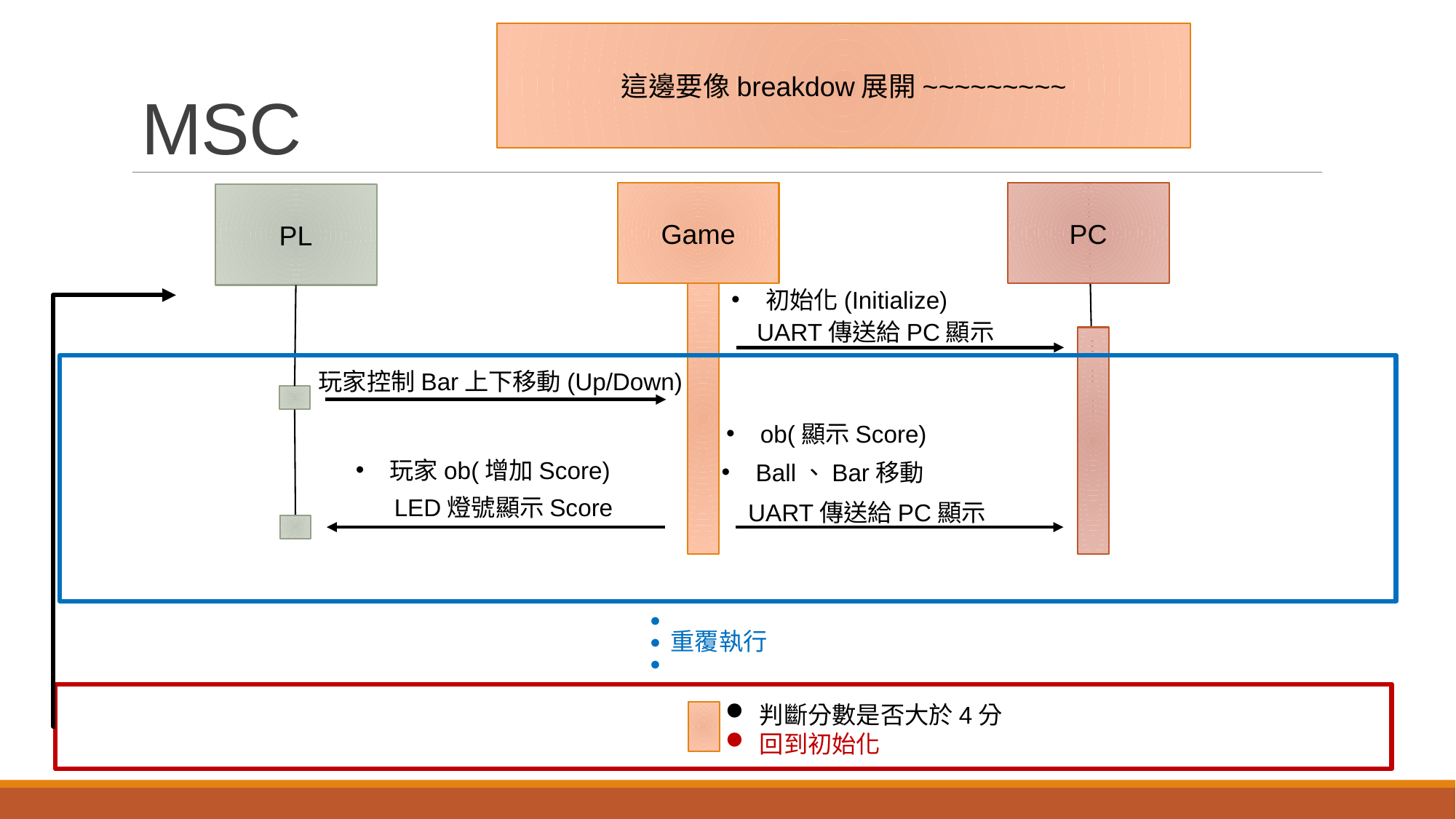

# MSC
這邊要像breakdow展開~~~~~~~~~
PC

Game
PL

初始化(Initialize)

UART傳送給PC顯示

玩家控制Bar上下移動(Up/Down)
ob(顯示Score)
玩家ob(增加Score)
Ball、Bar移動
LED燈號顯示Score
UART傳送給PC顯示

●
●
●
重覆執行

判斷分數是否大於4分
回到初始化